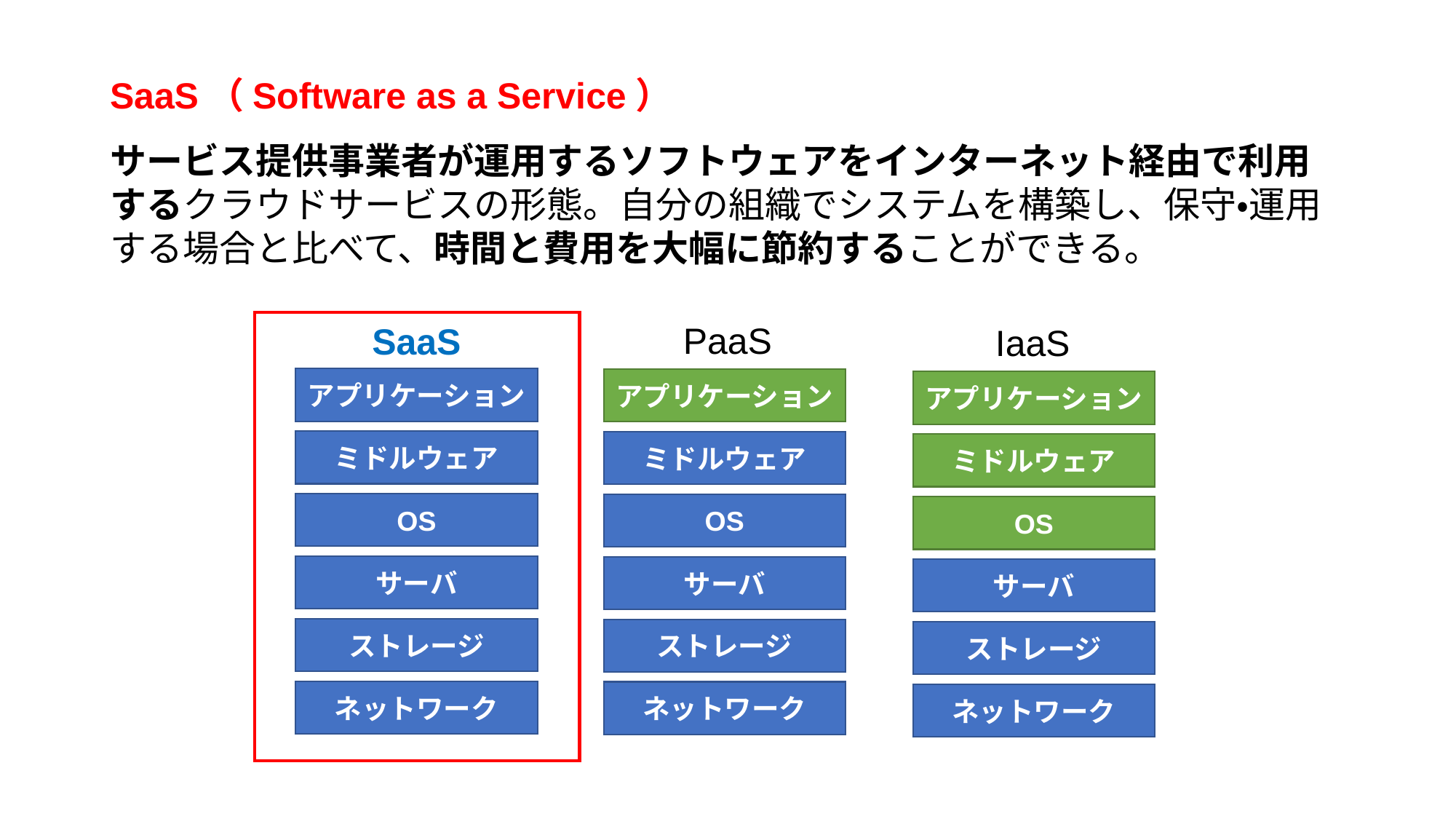

SaaS（Software as a Service）

サービス提供事業者が運用するソフトウェアをインターネット経由で利用するクラウドサービスの形態。自分の組織でシステムを構築し、保守・運用する場合と比べて、時間と費用を大幅に節約することができる。

PaaS
SaaS
IaaS
アプリケーション
アプリケーション
アプリケーション
ミドルウェア
ミドルウェア
ミドルウェア
OS
OS
OS
サーバ
サーバ
サーバ
ストレージ
ストレージ
ストレージ
ネットワーク
ネットワーク
ネットワーク